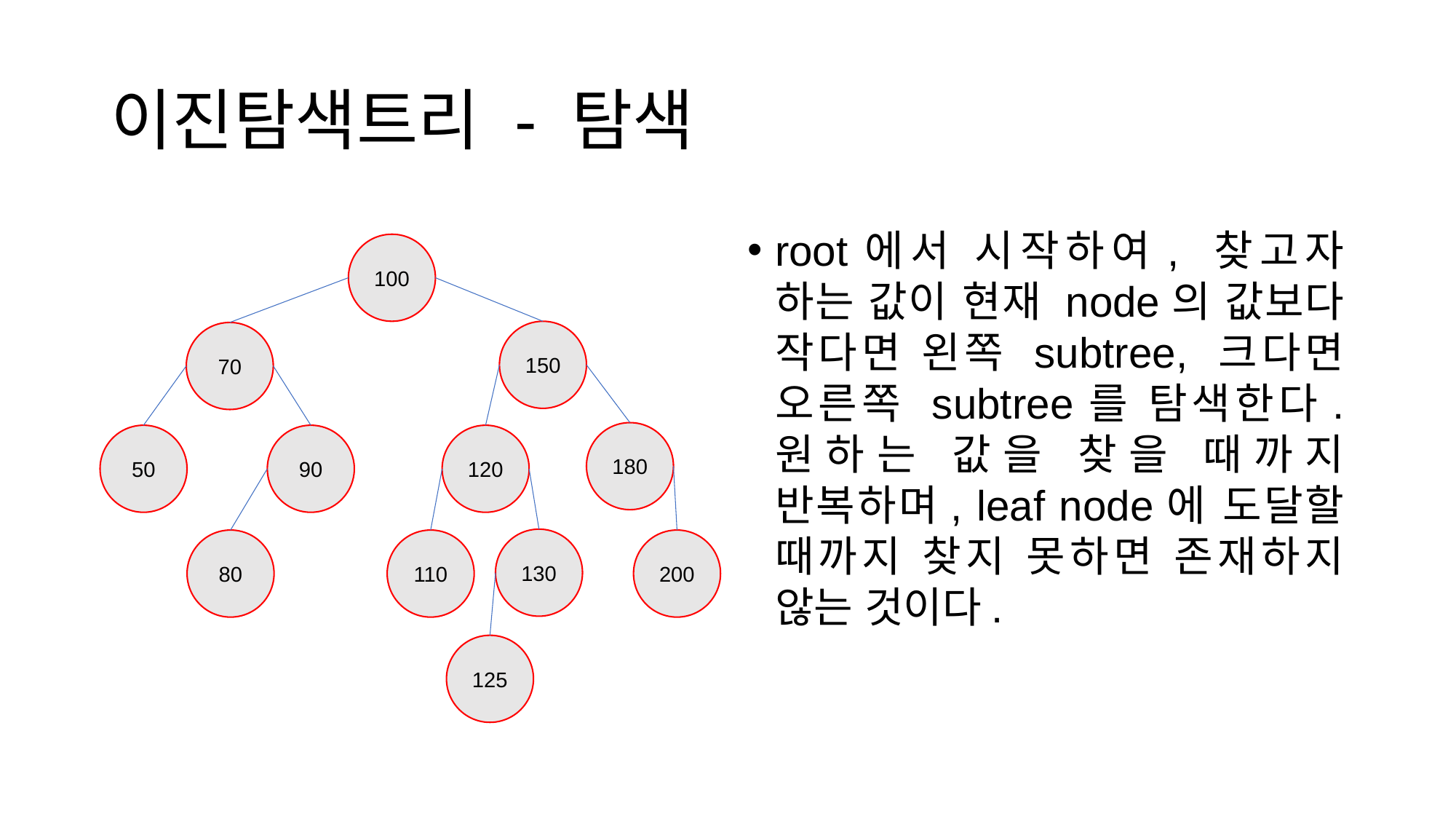

# 이진탐색트리 - 탐색
root에서 시작하여, 찾고자 하는 값이 현재 node의 값보다 작다면 왼쪽 subtree, 크다면 오른쪽 subtree를 탐색한다. 원하는 값을 찾을 때까지 반복하며, leaf node에 도달할 때까지 찾지 못하면 존재하지 않는 것이다.
100
150
70
180
90
120
50
130
80
110
200
125